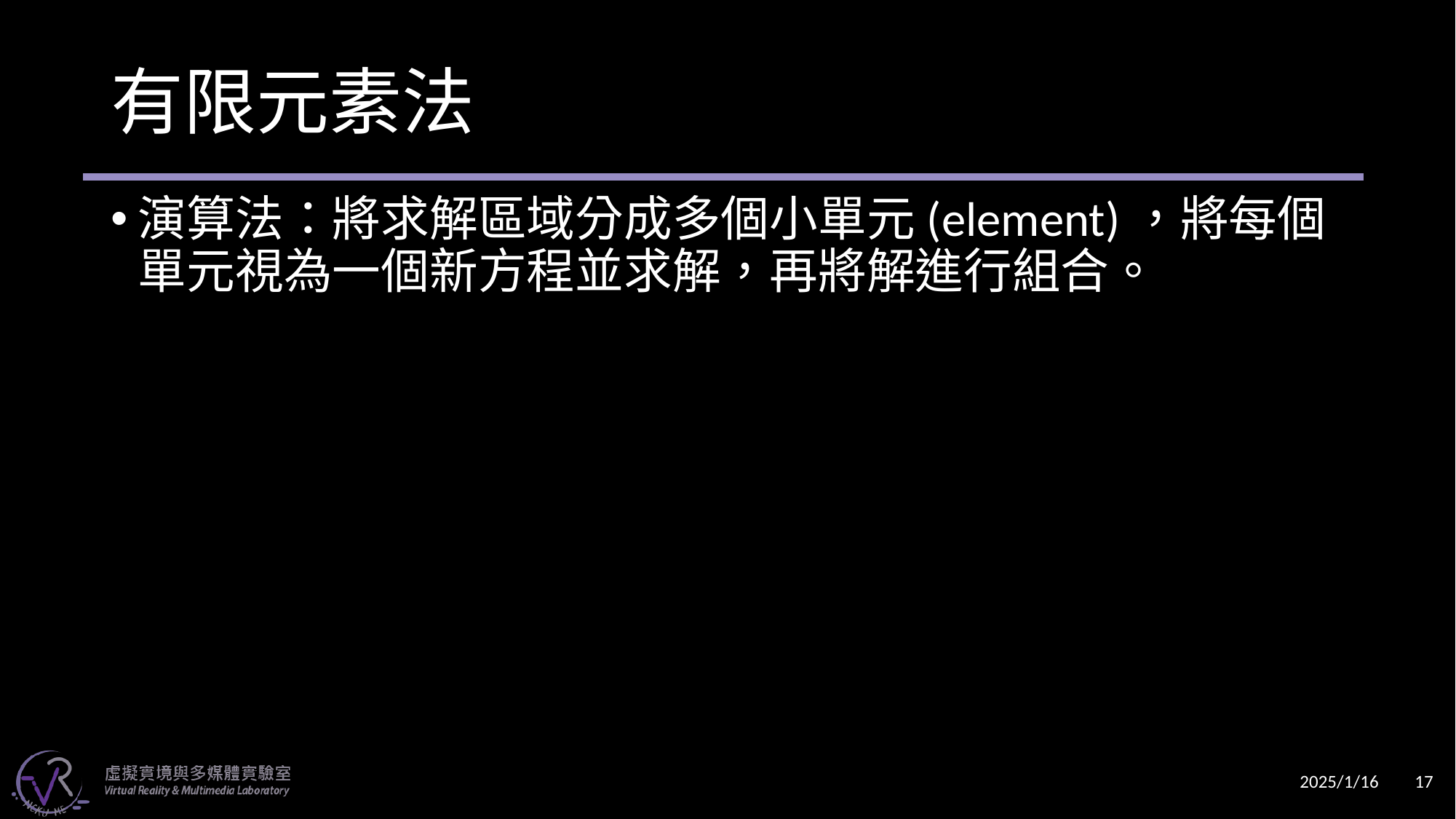

# 有限元素法
演算法：將求解區域分成多個小單元(element)，將每個單元視為一個新方程並求解，再將解進行組合。
2025/1/16
17